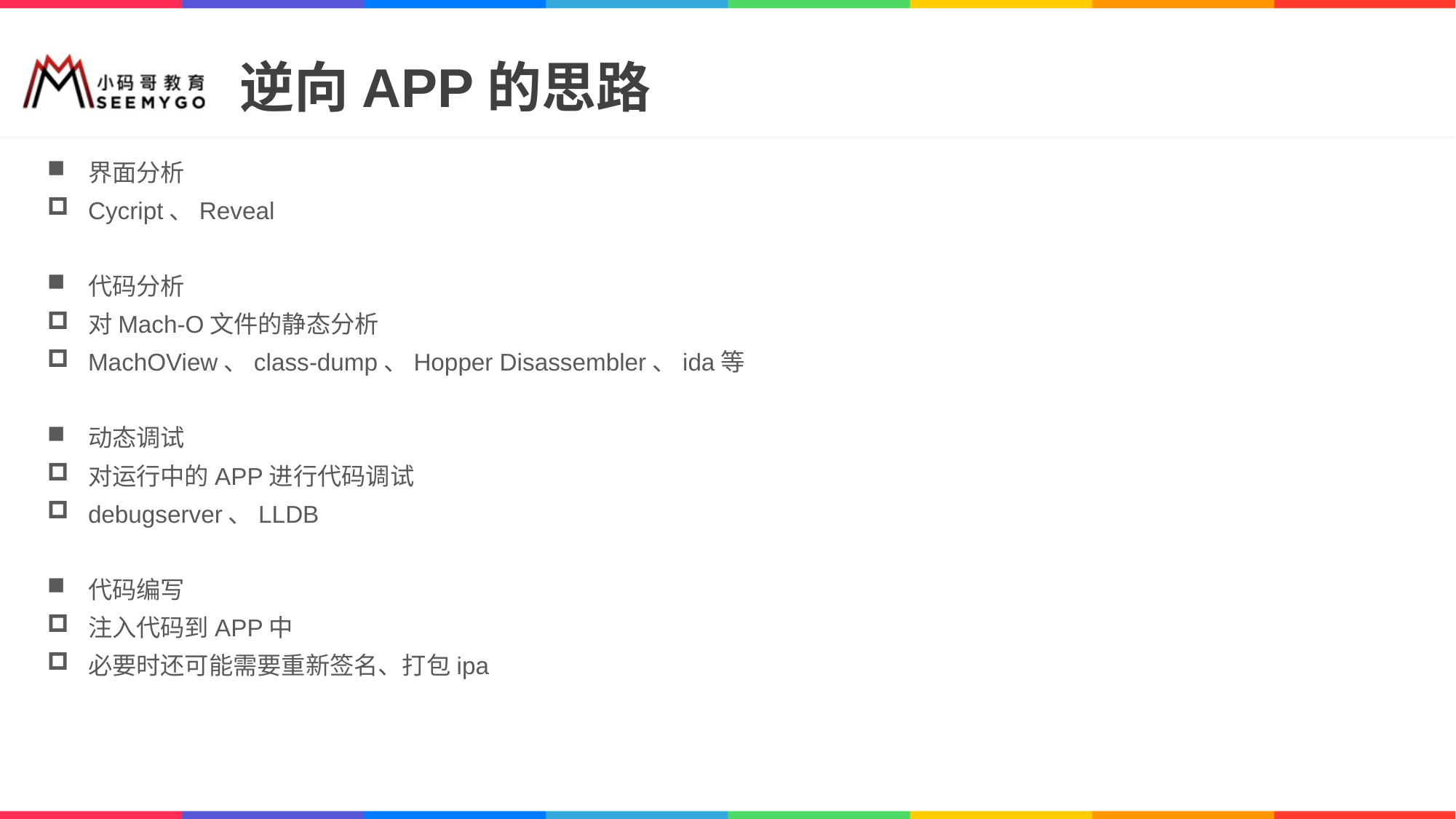

# 逆向APP的思路
界面分析
Cycript、Reveal

代码分析
对Mach-O文件的静态分析
MachOView、class-dump、Hopper Disassembler、ida等

动态调试
对运行中的APP进行代码调试
debugserver、LLDB

代码编写
注入代码到APP中
必要时还可能需要重新签名、打包ipa